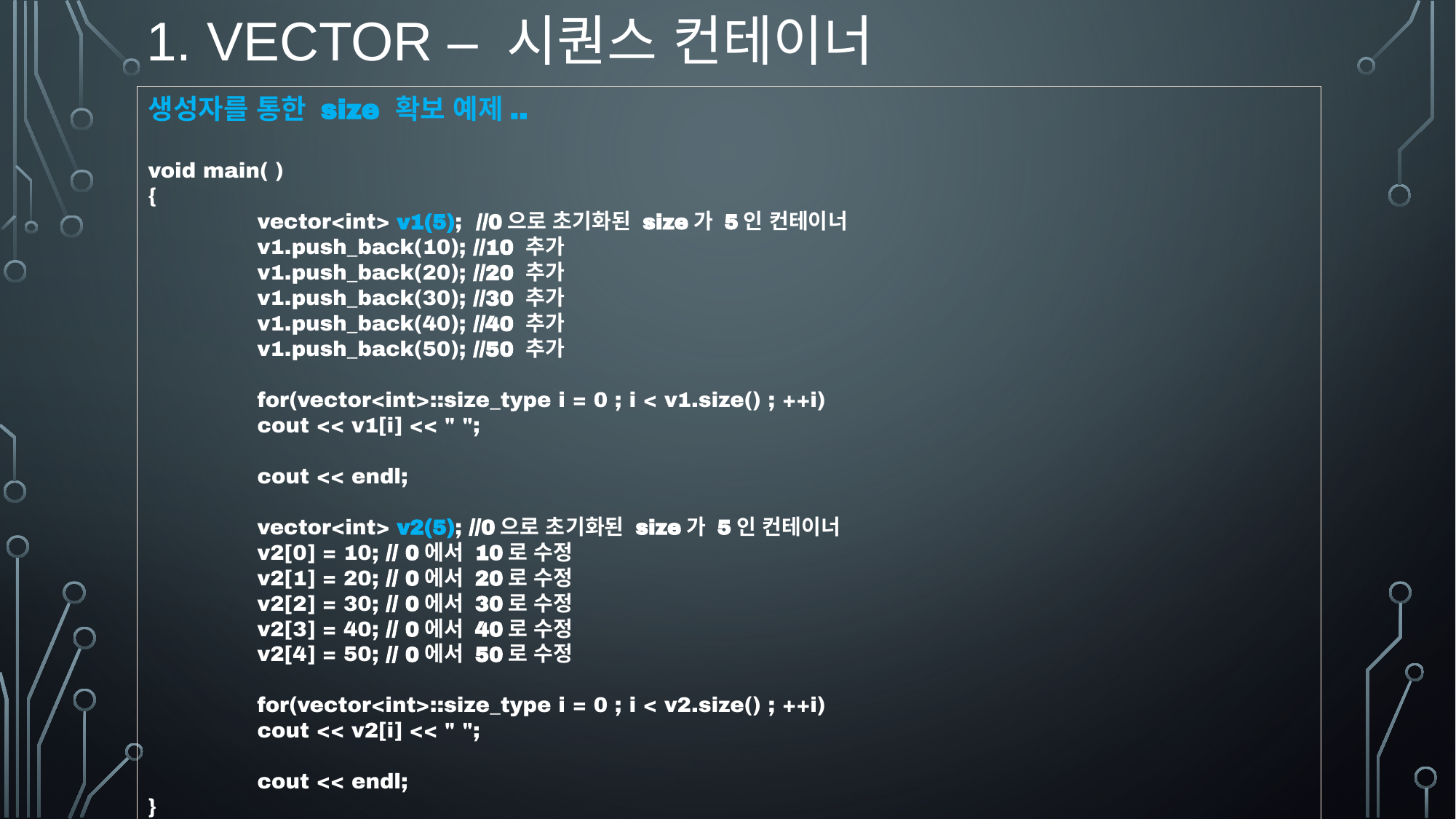

# 1. Vector – 시퀀스 컨테이너
생성자를 통한 size 확보 예제..

void main( )
{
	vector<int> v1(5);  //0으로 초기화된 size가 5인 컨테이너
   	v1.push_back(10); //10 추가
    	v1.push_back(20); //20 추가
    	v1.push_back(30); //30 추가
    	v1.push_back(40); //40 추가
    	v1.push_back(50); //50 추가

    	for(vector<int>::size_type i = 0 ; i < v1.size() ; ++i)
        	cout << v1[i] << " ";

	cout << endl;

    	vector<int> v2(5); //0으로 초기화된 size가 5인 컨테이너
    	v2[0] = 10; // 0에서 10로 수정
    	v2[1] = 20; // 0에서 20로 수정
    	v2[2] = 30; // 0에서 30로 수정
    	v2[3] = 40; // 0에서 40로 수정
    	v2[4] = 50; // 0에서 50로 수정

    	for(vector<int>::size_type i = 0 ; i < v2.size() ; ++i)
        	cout << v2[i] << " ";

	cout << endl;
}